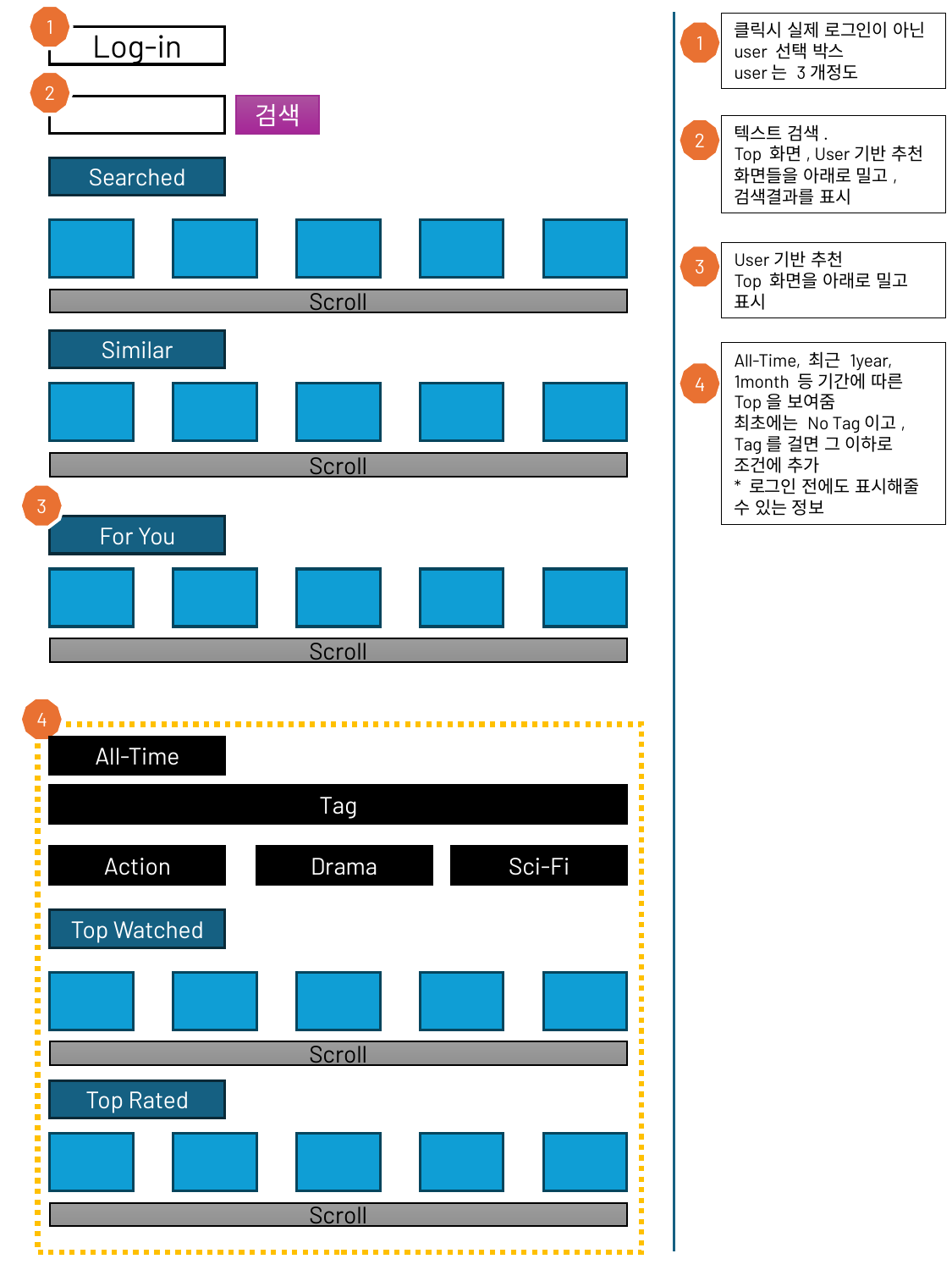

1
클릭시 실제 로그인이 아닌 user 선택 박스
user는 3개정도
1
Log-in
2

검색
텍스트 검색.
Top 화면, User기반 추천 화면들을 아래로 밀고, 검색결과를 표시
2
Searched

User기반 추천
Top 화면을 아래로 밀고 표시
3
Scroll
Similar
All-Time, 최근 1year, 1month 등 기간에 따른 Top을 보여줌
최초에는 No Tag이고, Tag를 걸면 그 이하로 조건에 추가
* 로그인 전에도 표시해줄 수 있는 정보
4

Scroll
3
For You

Scroll
4

All-Time
Tag
Action
Drama
Sci-Fi
Top Watched

Scroll
Top Rated

Scroll